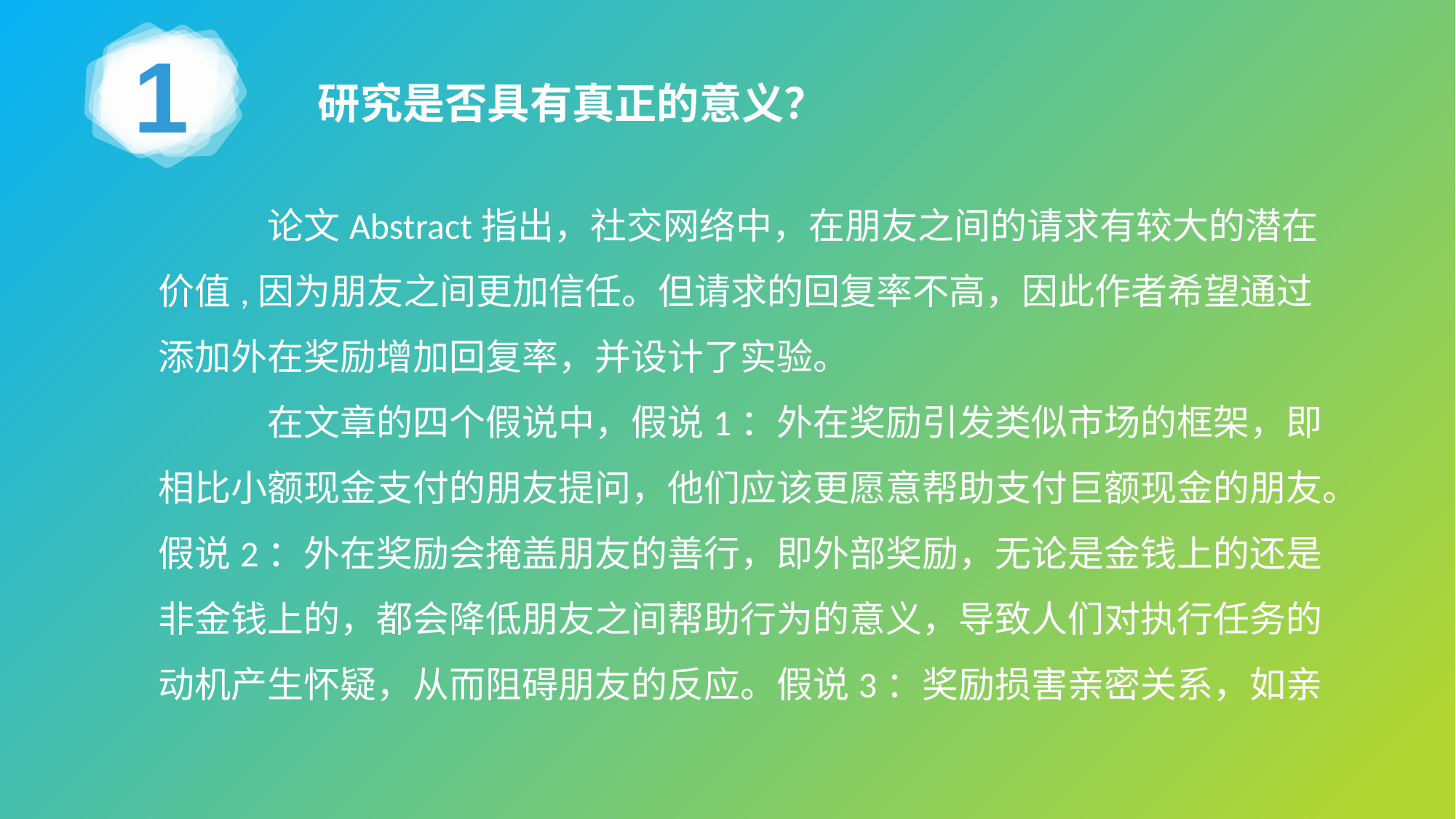

1

研究是否具有真正的意义？
	论文Abstract指出，社交网络中，在朋友之间的请求有较大的潜在价值,因为朋友之间更加信任。但请求的回复率不高，因此作者希望通过添加外在奖励增加回复率，并设计了实验。
	在文章的四个假说中，假说1：外在奖励引发类似市场的框架，即相比小额现金支付的朋友提问，他们应该更愿意帮助支付巨额现金的朋友。假说2：外在奖励会掩盖朋友的善行，即外部奖励，无论是金钱上的还是非金钱上的，都会降低朋友之间帮助行为的意义，导致人们对执行任务的动机产生怀疑，从而阻碍朋友的反应。假说3：奖励损害亲密关系，如亲